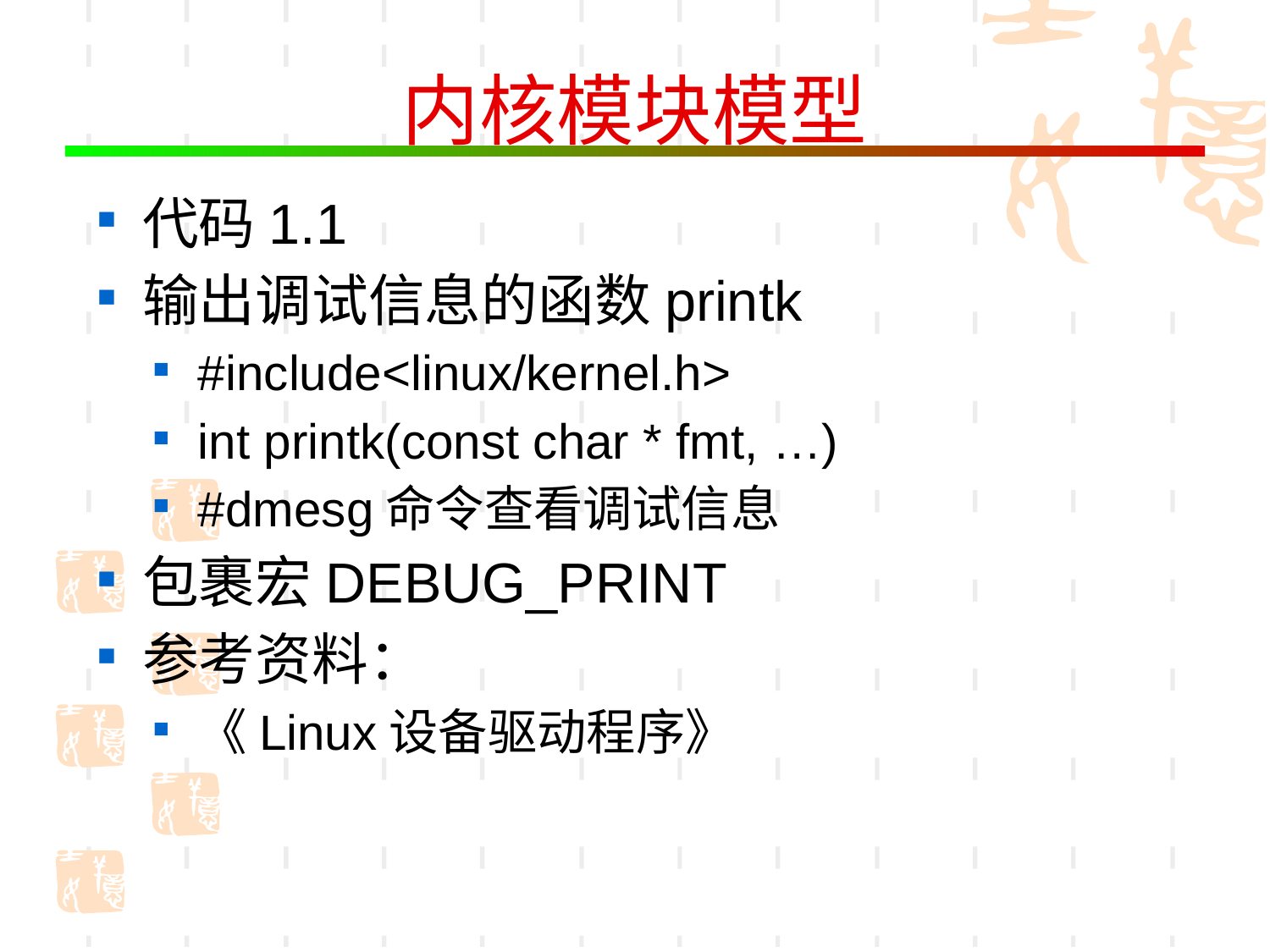

# 内核模块模型
代码1.1
输出调试信息的函数printk
#include<linux/kernel.h>
int printk(const char * fmt, …)
#dmesg命令查看调试信息
包裹宏DEBUG_PRINT
参考资料：
《Linux设备驱动程序》